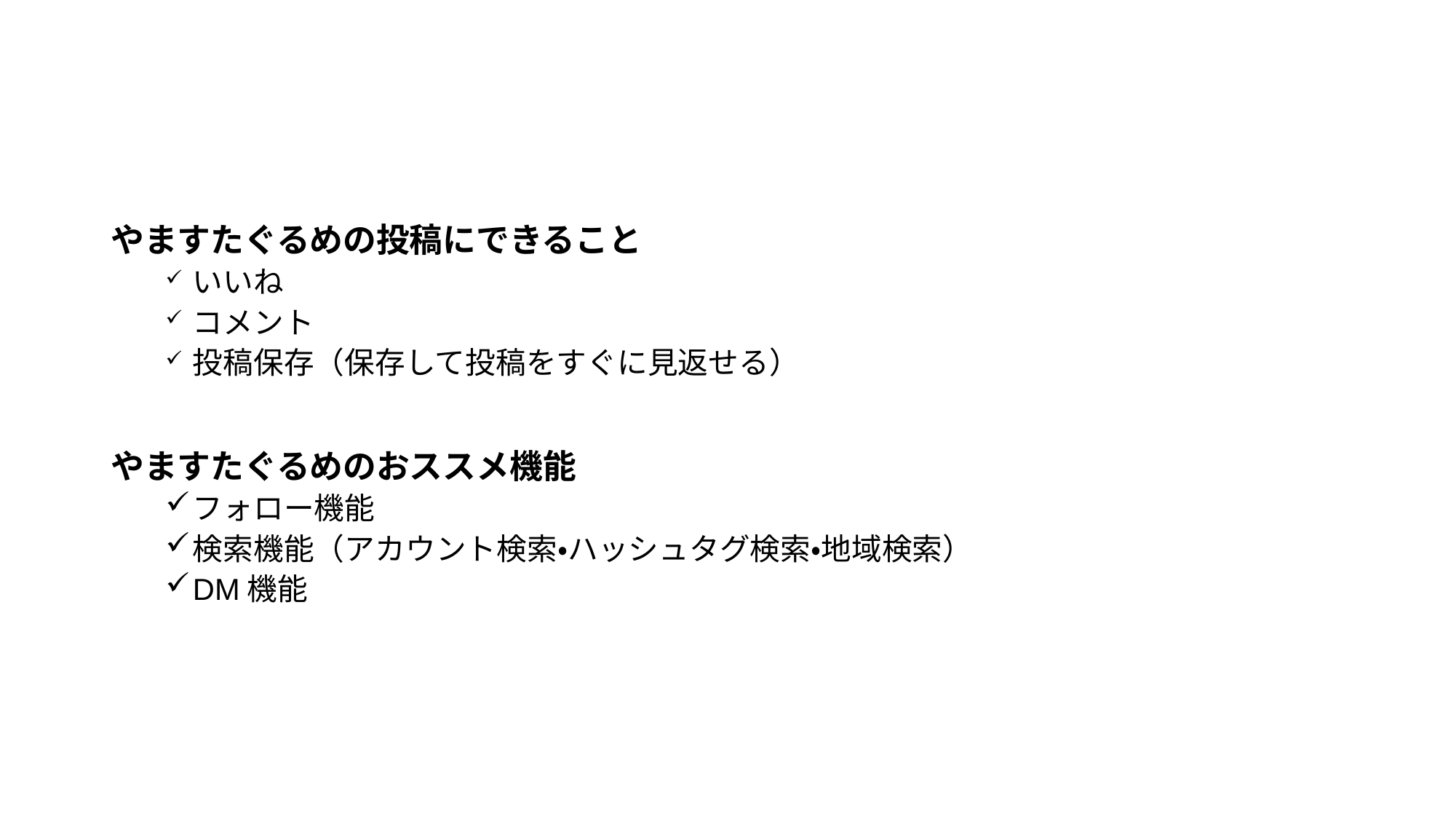

#
やますたぐるめの投稿にできること
いいね
コメント
投稿保存（保存して投稿をすぐに見返せる）

やますたぐるめのおススメ機能
フォロー機能
検索機能（アカウント検索・ハッシュタグ検索・地域検索）
DM機能